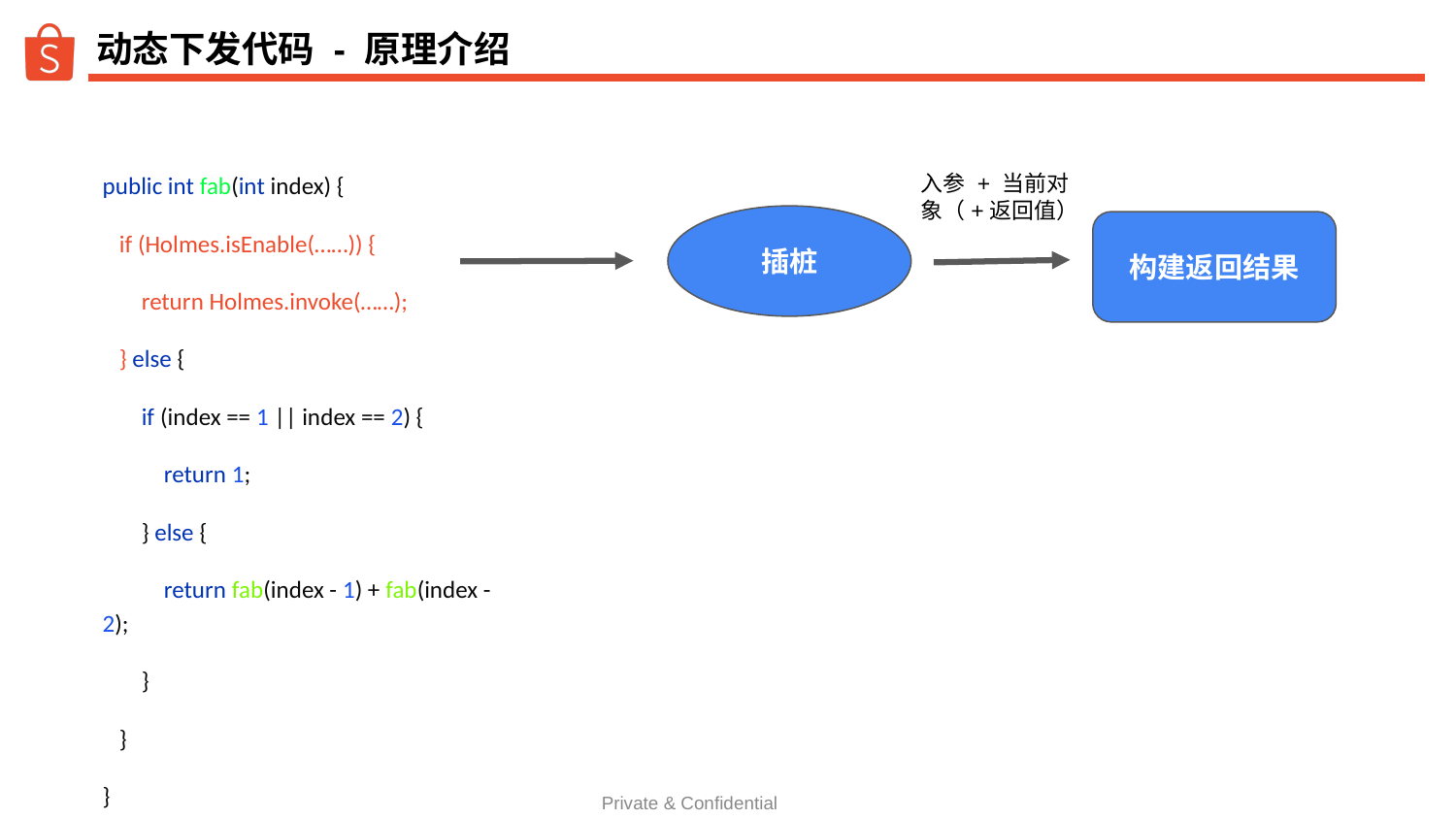

# 动态下发代码 - 原理介绍
public int fab(int index) {
   if (Holmes.isEnable(……)) {
       return Holmes.invoke(……);
   } else {
       if (index == 1 || index == 2) {
           return 1;
       } else {
           return fab(index - 1) + fab(index - 2);
       }
   }
}
入参 + 当前对象（+返回值）
插桩
构建返回结果
Private & Confidential